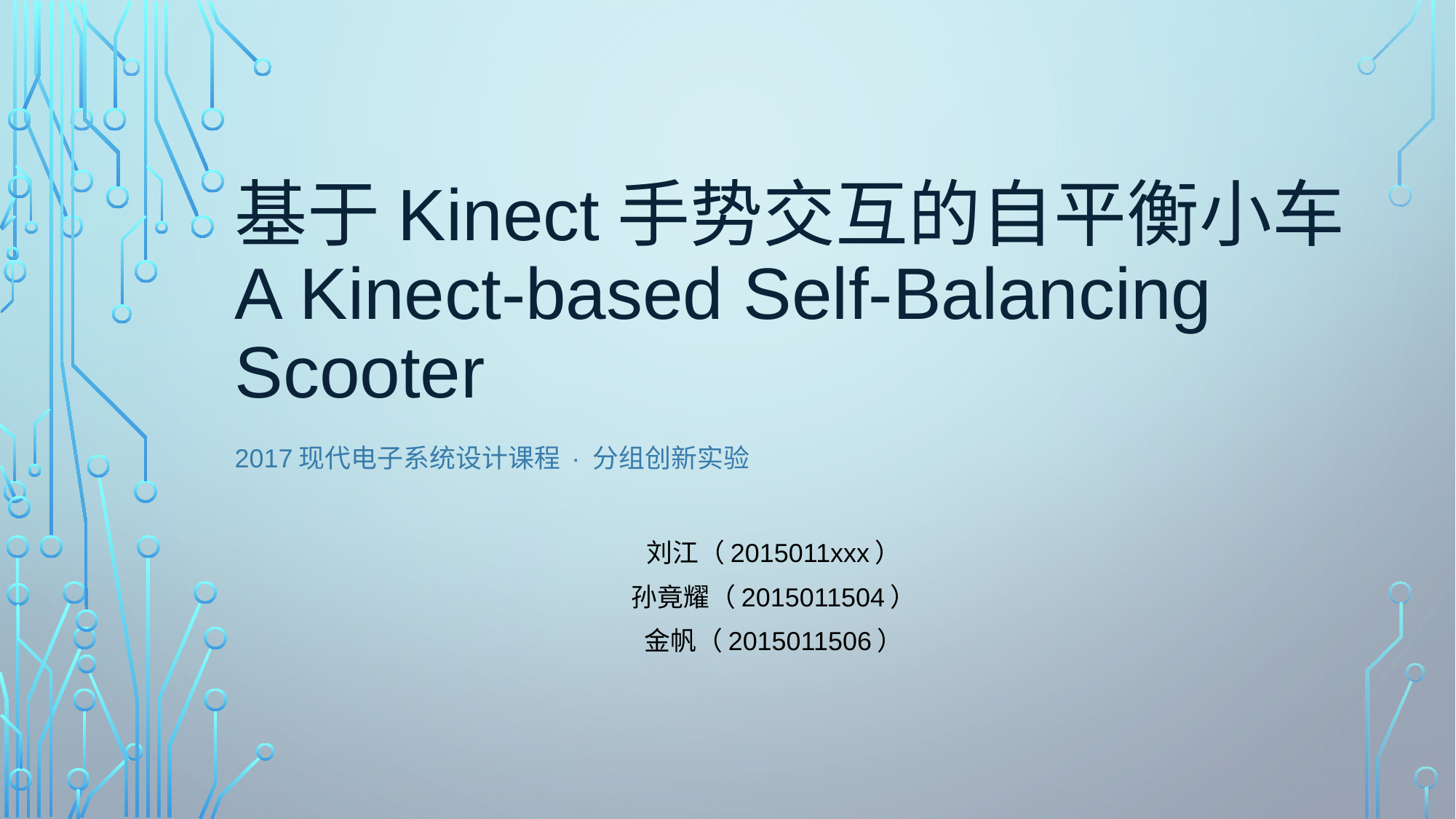

# 基于Kinect手势交互的自平衡小车 A Kinect-based Self-Balancing Scooter
2017现代电子系统设计课程 · 分组创新实验

刘江（2015011xxx）
孙竟耀（2015011504）
金帆（2015011506）